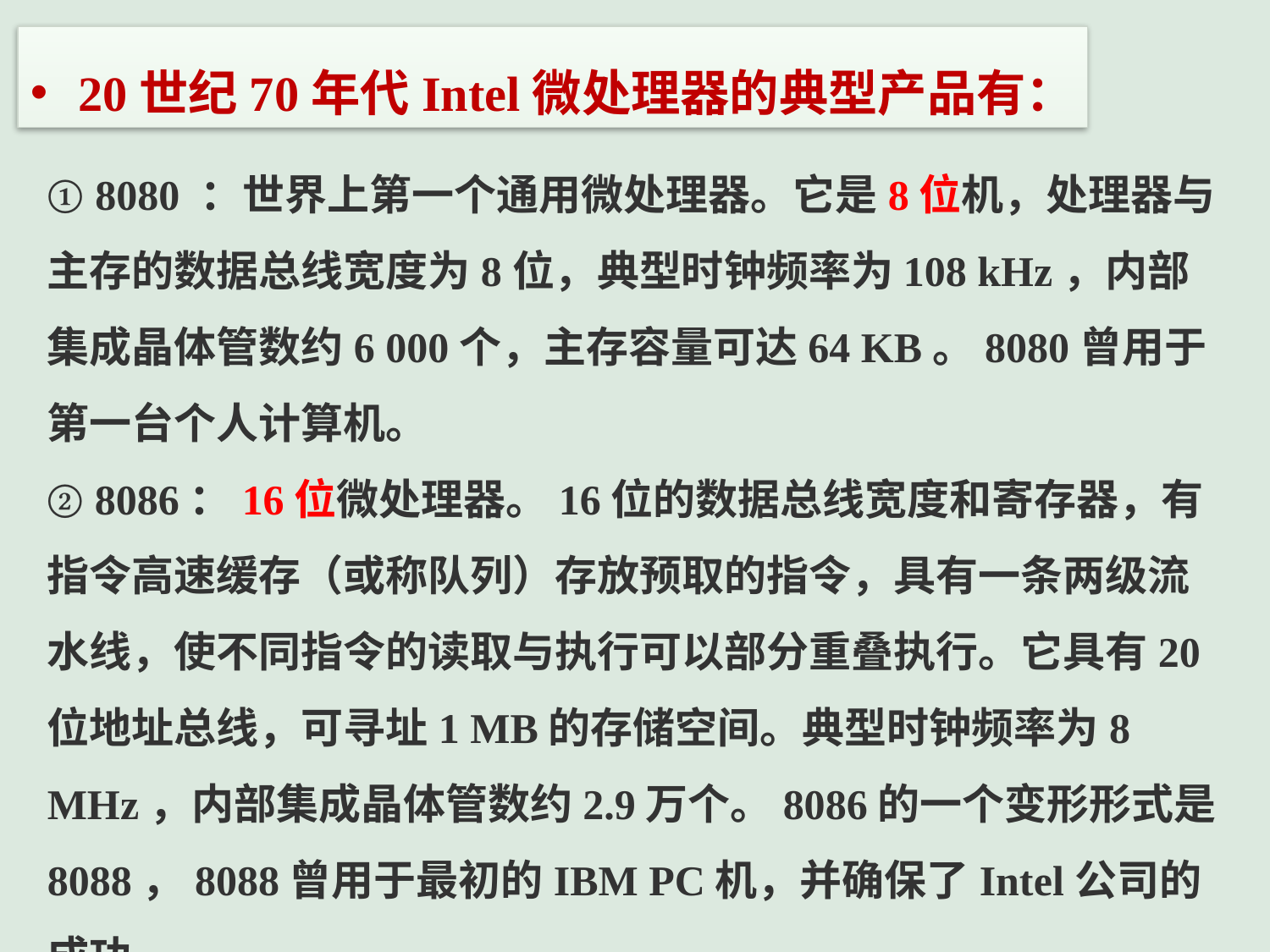

20世纪70年代Intel微处理器的典型产品有：
① 8080 ：世界上第一个通用微处理器。它是8位机，处理器与主存的数据总线宽度为8位，典型时钟频率为108 kHz，内部集成晶体管数约6 000个，主存容量可达64 KB。8080曾用于第一台个人计算机。
② 8086：16位微处理器。16位的数据总线宽度和寄存器，有指令高速缓存（或称队列）存放预取的指令，具有一条两级流水线，使不同指令的读取与执行可以部分重叠执行。它具有20位地址总线，可寻址1 MB的存储空间。典型时钟频率为8 MHz，内部集成晶体管数约2.9万个。8086的一个变形形式是8088，8088曾用于最初的IBM PC机，并确保了Intel公司的成功。